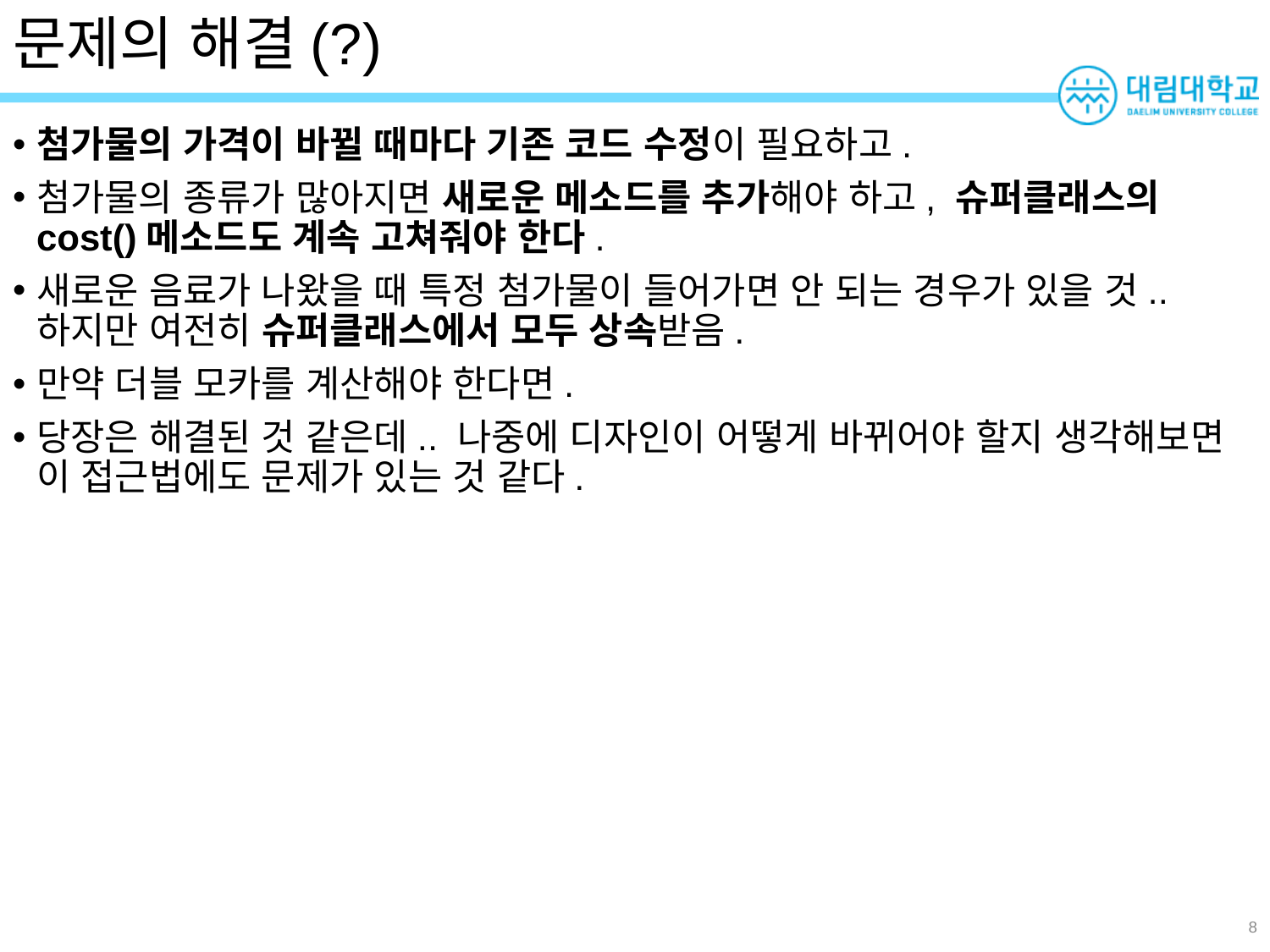

# 문제의 해결(?)
첨가물의 가격이 바뀔 때마다 기존 코드 수정이 필요하고.
첨가물의 종류가 많아지면 새로운 메소드를 추가해야 하고, 슈퍼클래스의 cost()메소드도 계속 고쳐줘야 한다.
새로운 음료가 나왔을 때 특정 첨가물이 들어가면 안 되는 경우가 있을 것.. 하지만 여전히 슈퍼클래스에서 모두 상속받음.
만약 더블 모카를 계산해야 한다면.
당장은 해결된 것 같은데.. 나중에 디자인이 어떻게 바뀌어야 할지 생각해보면 이 접근법에도 문제가 있는 것 같다.

8